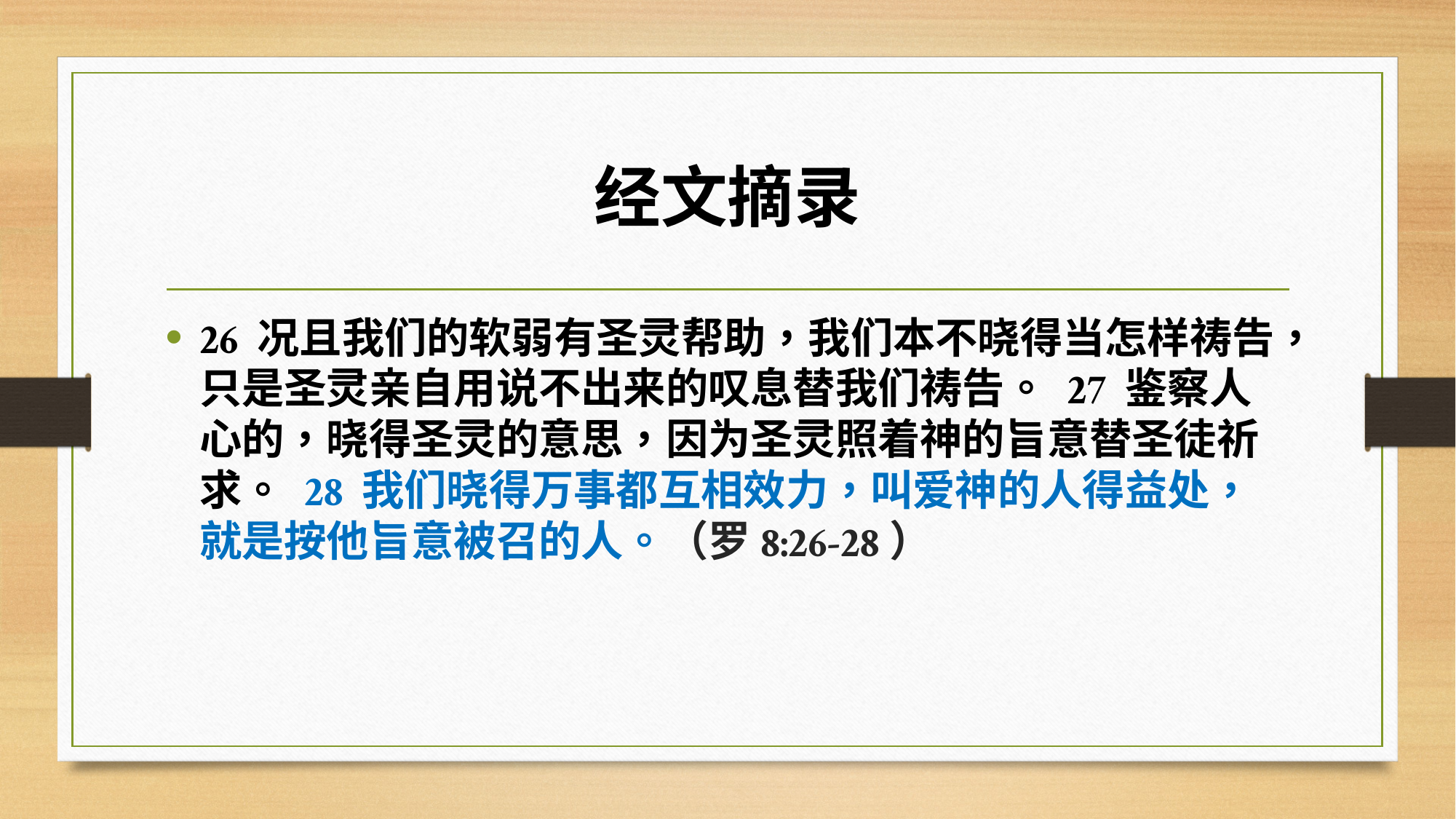

# 经文摘录
26 况且我们的软弱有圣灵帮助，我们本不晓得当怎样祷告，只是圣灵亲自用说不出来的叹息替我们祷告。 27 鉴察人心的，晓得圣灵的意思，因为圣灵照着神的旨意替圣徒祈求。 28 我们晓得万事都互相效力，叫爱神的人得益处，就是按他旨意被召的人。（罗8:26-28）